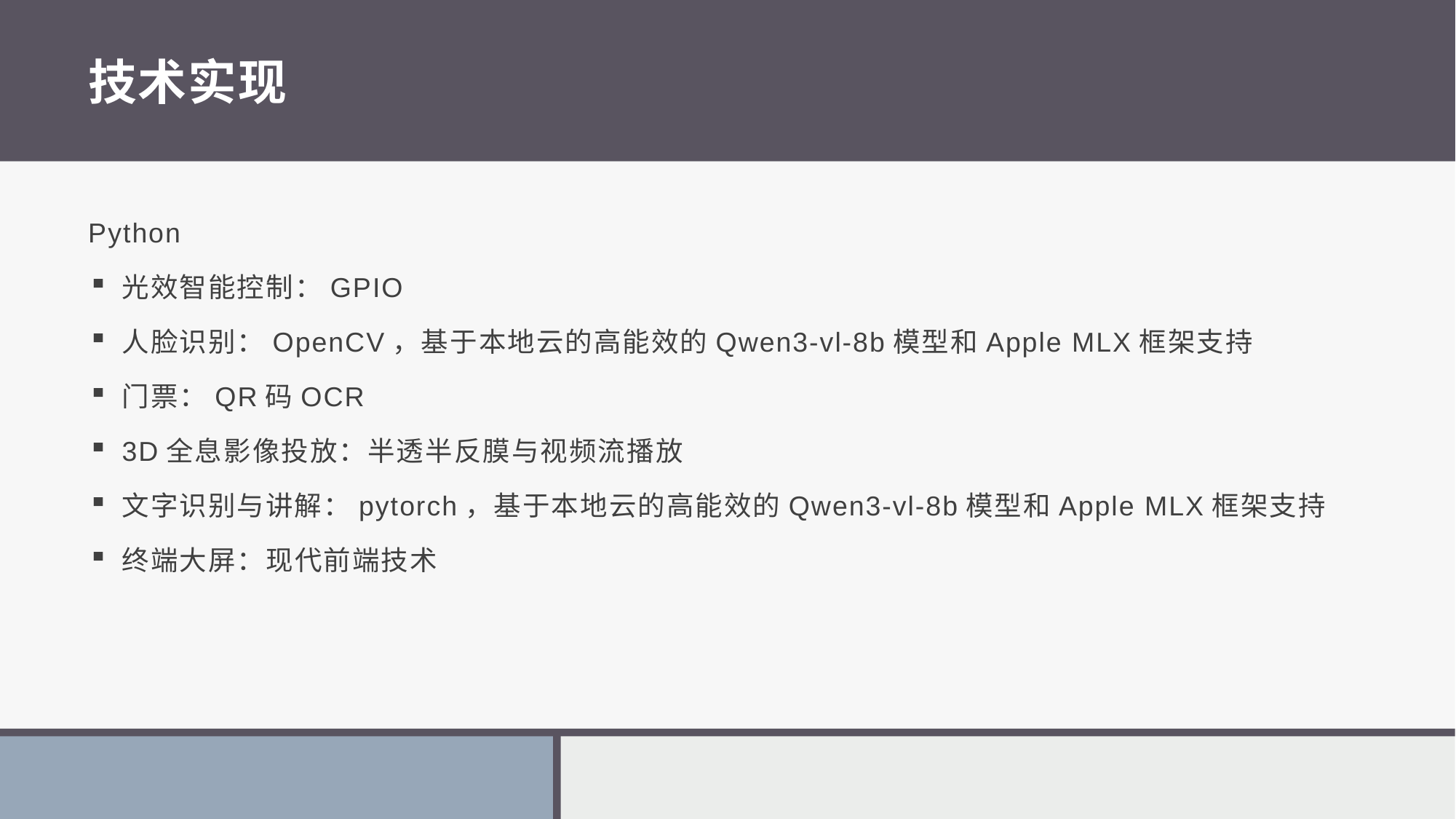

# 技术实现
Python
光效智能控制：GPIO
人脸识别：OpenCV，基于本地云的高能效的Qwen3-vl-8b模型和Apple MLX框架支持
门票：QR码OCR
3D全息影像投放：半透半反膜与视频流播放
文字识别与讲解：pytorch，基于本地云的高能效的Qwen3-vl-8b模型和Apple MLX框架支持
终端大屏：现代前端技术